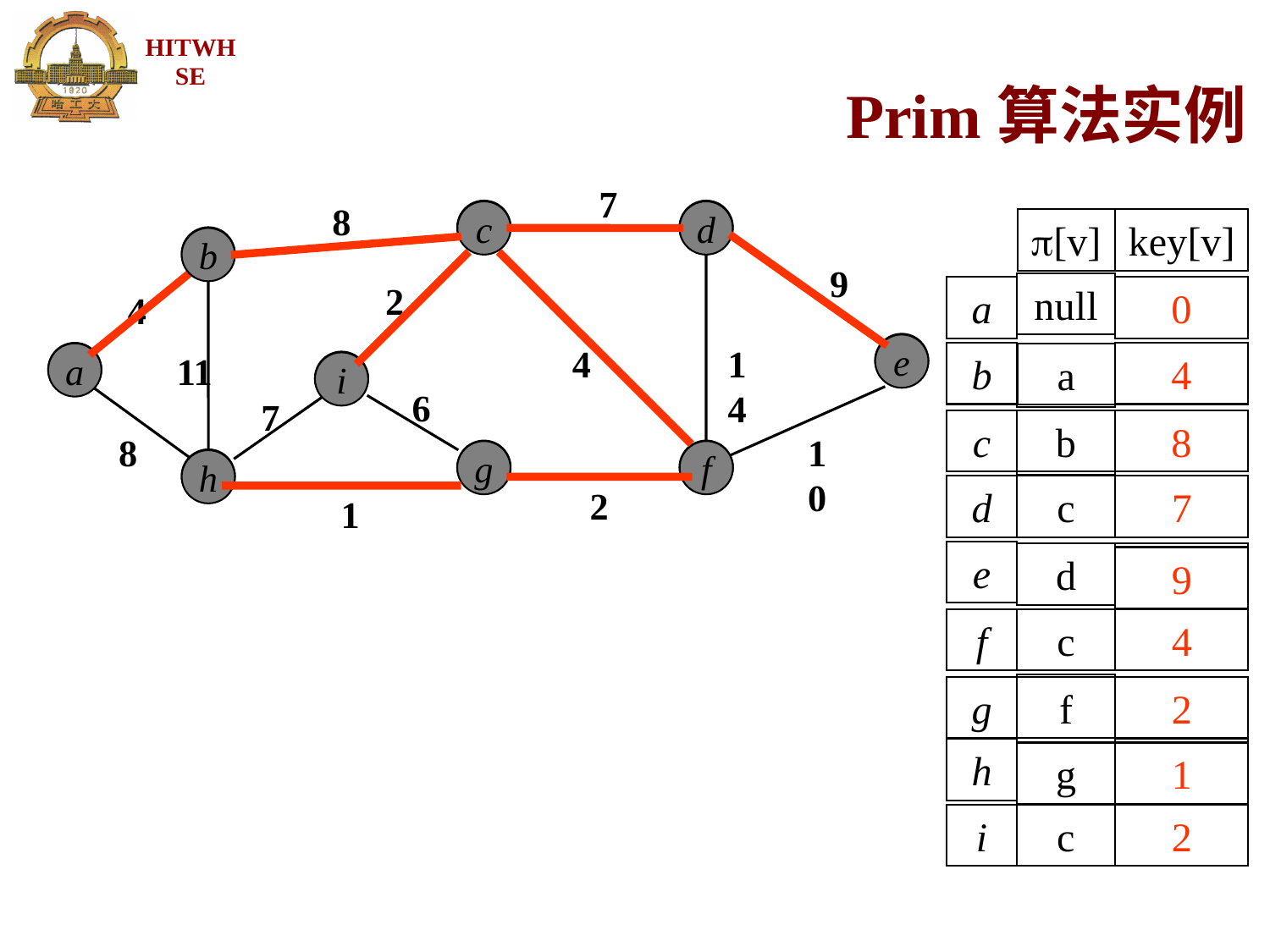

Prim算法实例
7
8
c
d
c

d

π[v]
key[v]
b

b

e

9

f

i
2

null
a
0
0
4

4
14
e
11
a
b
4
a
4
+∞
a
null
i
6
7

c
8
+∞
b
8
null
8
10
g
f
g

h
h

2
d
null
+∞
7
c
7

1
e
null
+∞
f
10
d
9
9
f
null
+∞
4
c
4
null
g
+∞
2
i
6
f
2
null
h
+∞
1
a
8
i
7
g
1
i
null
+∞
2
c
2